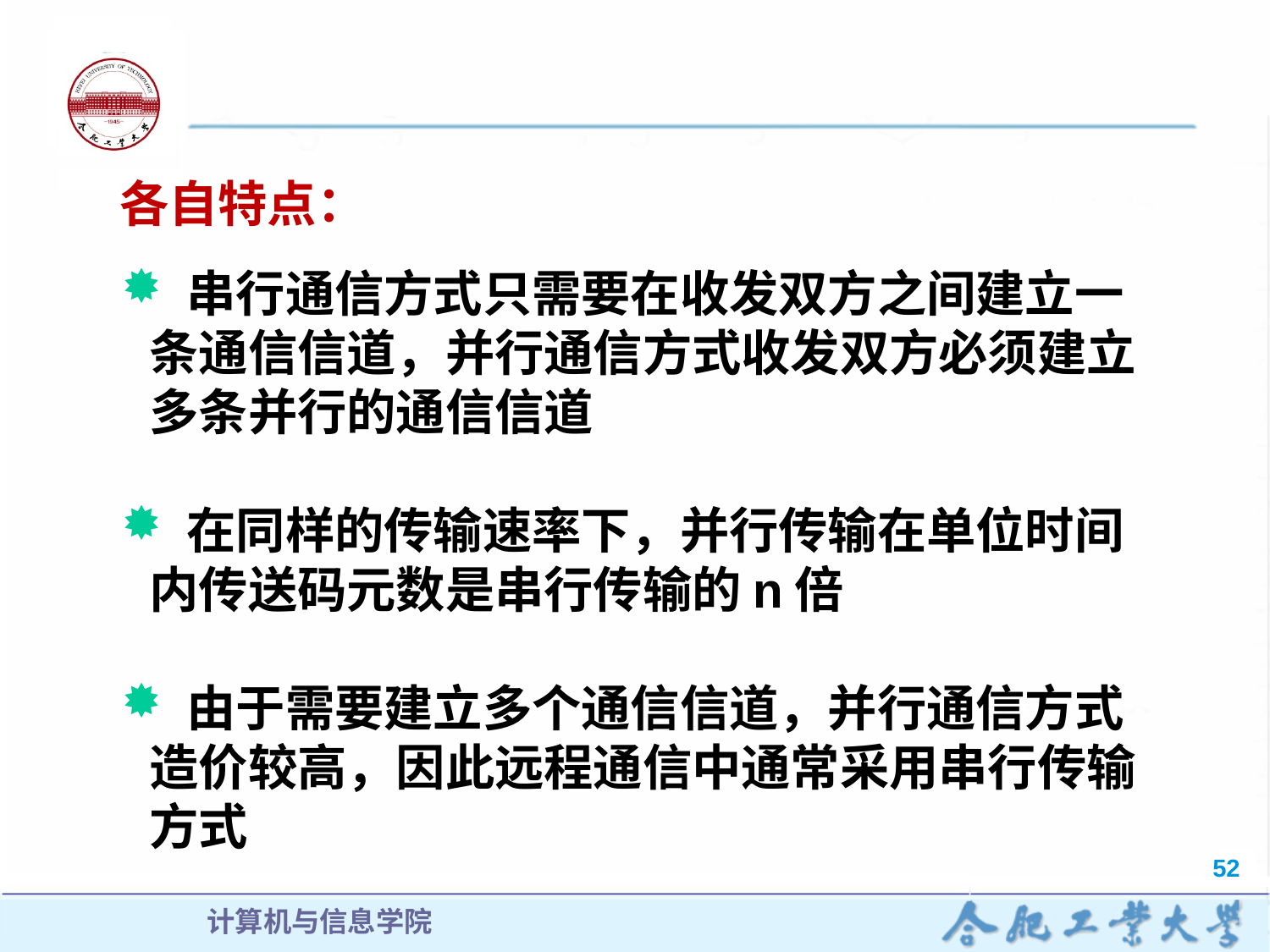

各自特点：
 串行通信方式只需要在收发双方之间建立一条通信信道，并行通信方式收发双方必须建立多条并行的通信信道

 在同样的传输速率下，并行传输在单位时间内传送码元数是串行传输的n倍

 由于需要建立多个通信信道，并行通信方式造价较高，因此远程通信中通常采用串行传输方式